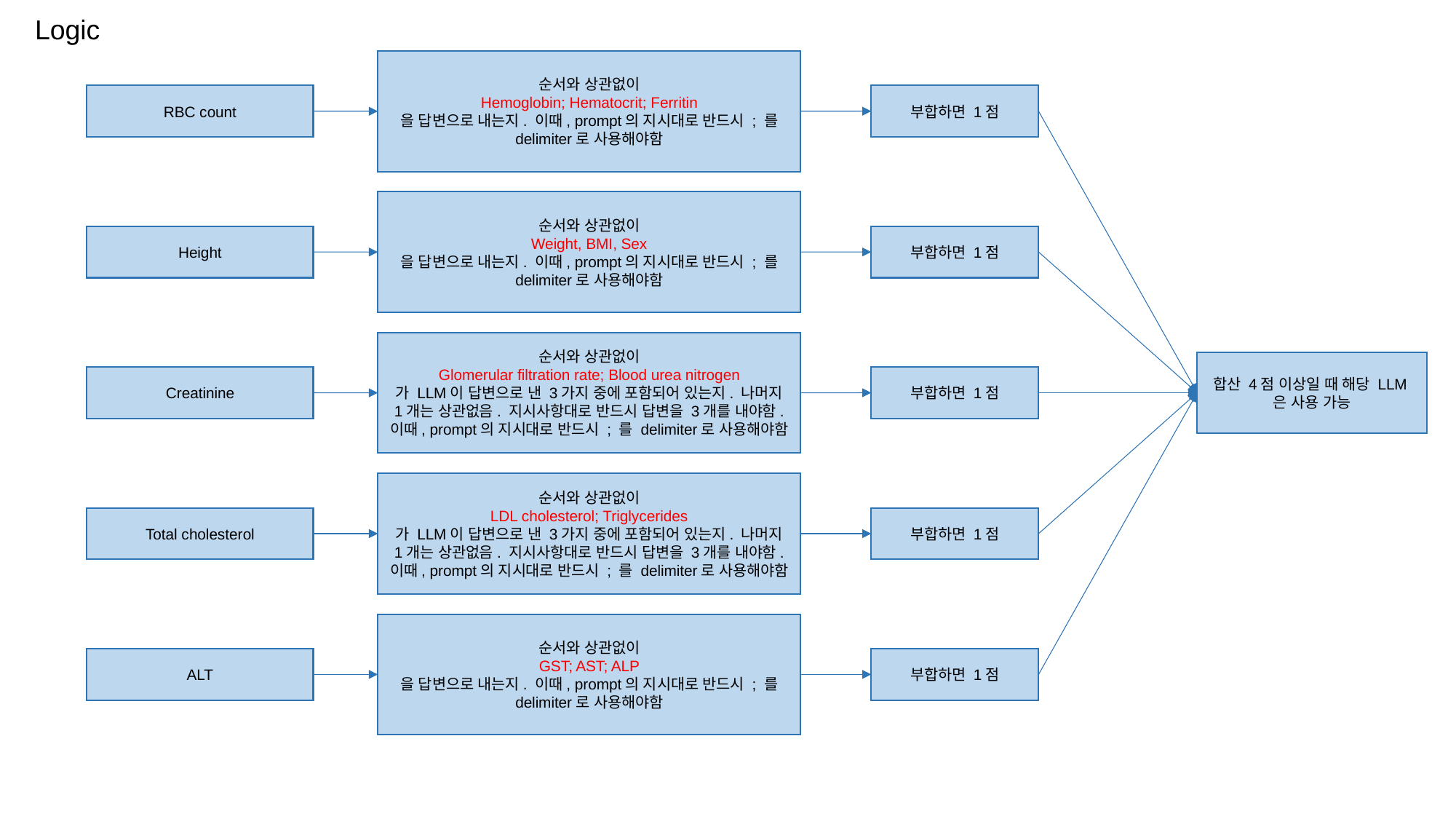

Logic
순서와 상관없이
Hemoglobin; Hematocrit; Ferritin
을 답변으로 내는지. 이때, prompt의 지시대로 반드시 ; 를 delimiter로 사용해야함
RBC count
부합하면 1점
순서와 상관없이
Weight, BMI, Sex
을 답변으로 내는지. 이때, prompt의 지시대로 반드시 ; 를 delimiter로 사용해야함
Height
부합하면 1점
순서와 상관없이
Glomerular filtration rate; Blood urea nitrogen
가 LLM이 답변으로 낸 3가지 중에 포함되어 있는지. 나머지 1개는 상관없음. 지시사항대로 반드시 답변을 3개를 내야함. 이때, prompt의 지시대로 반드시 ; 를 delimiter로 사용해야함
합산 4점 이상일 때 해당 LLM은 사용 가능
Creatinine
부합하면 1점
순서와 상관없이
LDL cholesterol; Triglycerides
가 LLM이 답변으로 낸 3가지 중에 포함되어 있는지. 나머지 1개는 상관없음. 지시사항대로 반드시 답변을 3개를 내야함. 이때, prompt의 지시대로 반드시 ; 를 delimiter로 사용해야함
Total cholesterol
부합하면 1점
순서와 상관없이
GST; AST; ALP
을 답변으로 내는지. 이때, prompt의 지시대로 반드시 ; 를 delimiter로 사용해야함
ALT
부합하면 1점